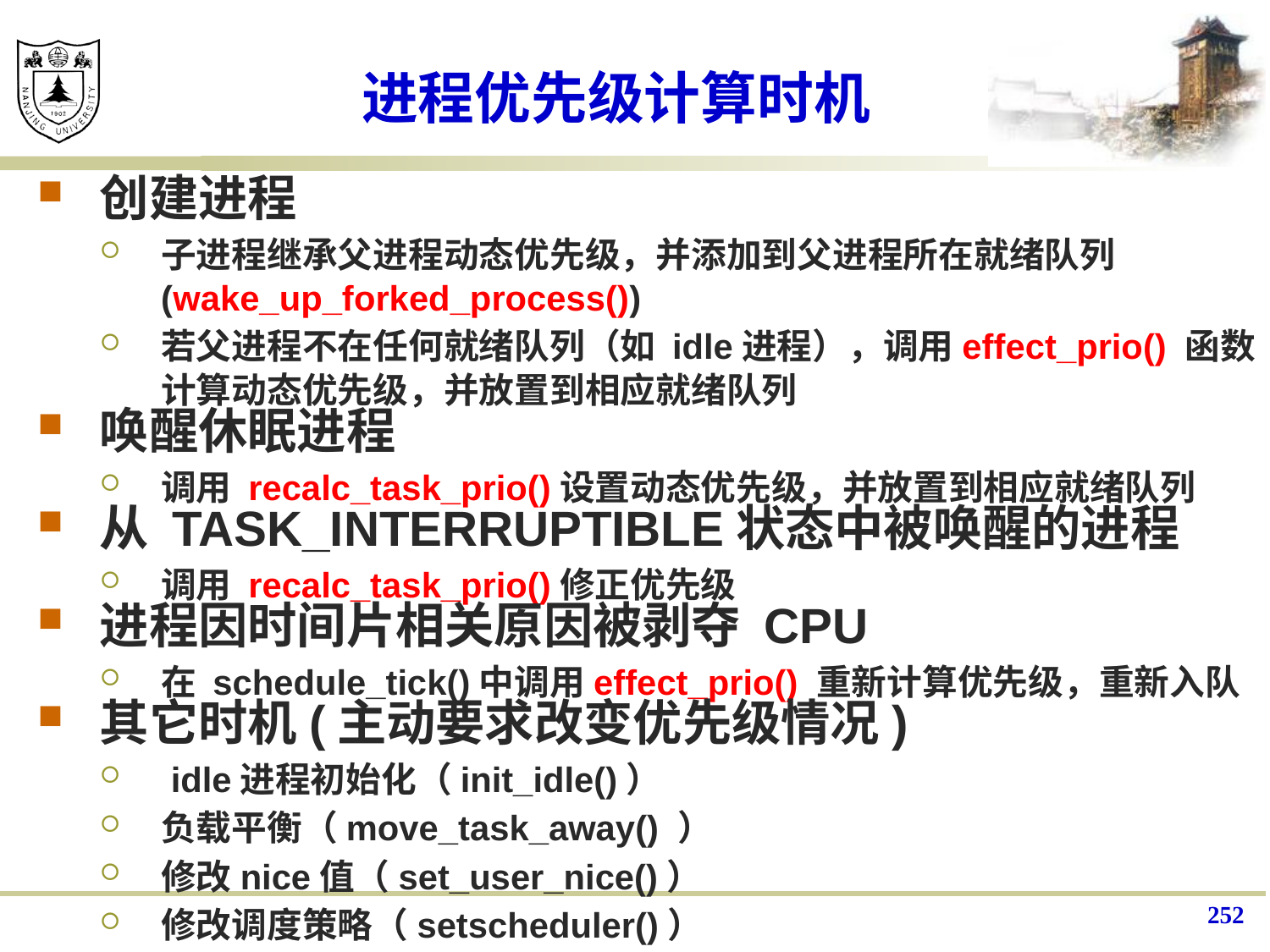

# 进程优先级计算时机
创建进程
子进程继承父进程动态优先级，并添加到父进程所在就绪队列(wake_up_forked_process())
若父进程不在任何就绪队列（如 idle进程），调用effect_prio() 函数计算动态优先级，并放置到相应就绪队列
唤醒休眠进程
调用 recalc_task_prio()设置动态优先级，并放置到相应就绪队列
从 TASK_INTERRUPTIBLE状态中被唤醒的进程
调用 recalc_task_prio()修正优先级
进程因时间片相关原因被剥夺 CPU
在 schedule_tick()中调用effect_prio() 重新计算优先级，重新入队
其它时机(主动要求改变优先级情况)
 idle进程初始化（init_idle()）
负载平衡（move_task_away() ）
修改nice值（set_user_nice()）
修改调度策略（setscheduler()）
252